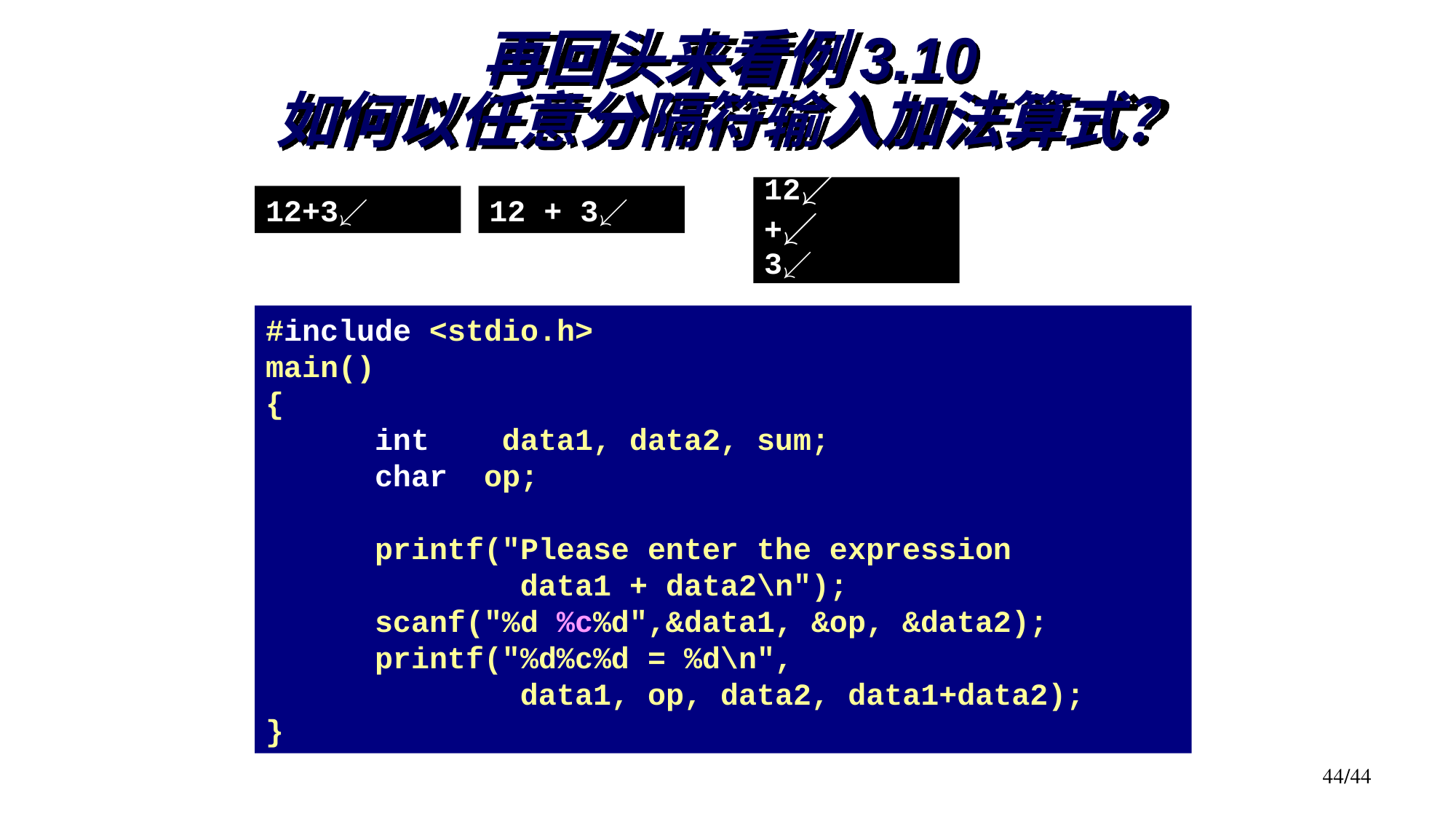

再回头来看例3.10
如何以任意分隔符输入加法算式？
12↙
+↙
3↙
12+3↙
12 + 3↙
#include <stdio.h>
main()
{
	int    data1, data2, sum;
	char  op;

	printf("Please enter the expression
		  data1 + data2\n");
	scanf("%d %c%d",&data1, &op, &data2);
	printf("%d%c%d = %d\n",
              data1, op, data2, data1+data2);
}